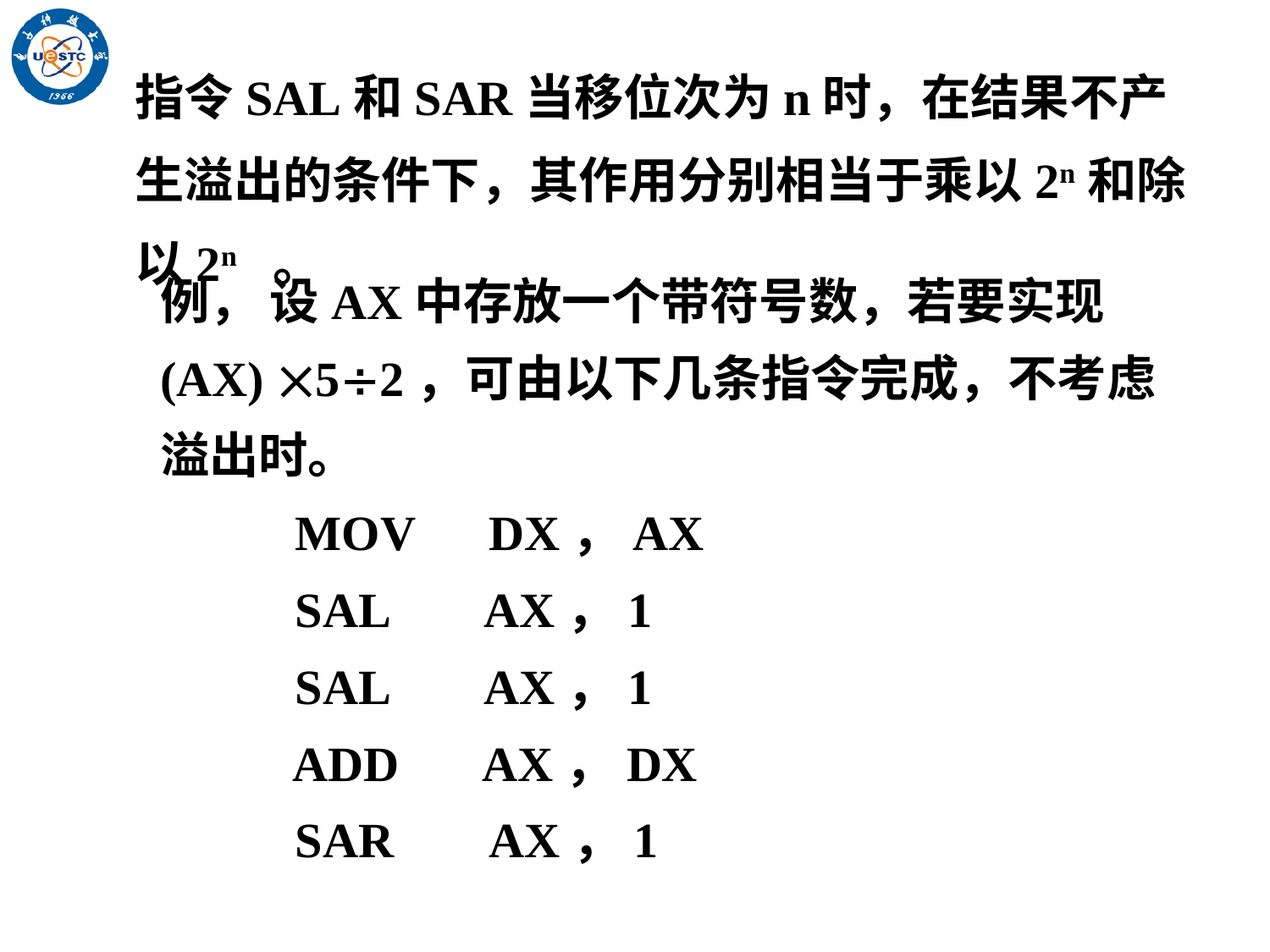

指令SAL和SAR当移位次为n时，在结果不产生溢出的条件下，其作用分别相当于乘以2n和除以2n  。
例， 设AX中存放一个带符号数，若要实现
(AX) ×5÷2，可由以下几条指令完成，不考虑溢出时。
           MOV      DX，AX
           SAL        AX，1
           SAL        AX，1
           ADD       AX，DX
           SAR        AX，1